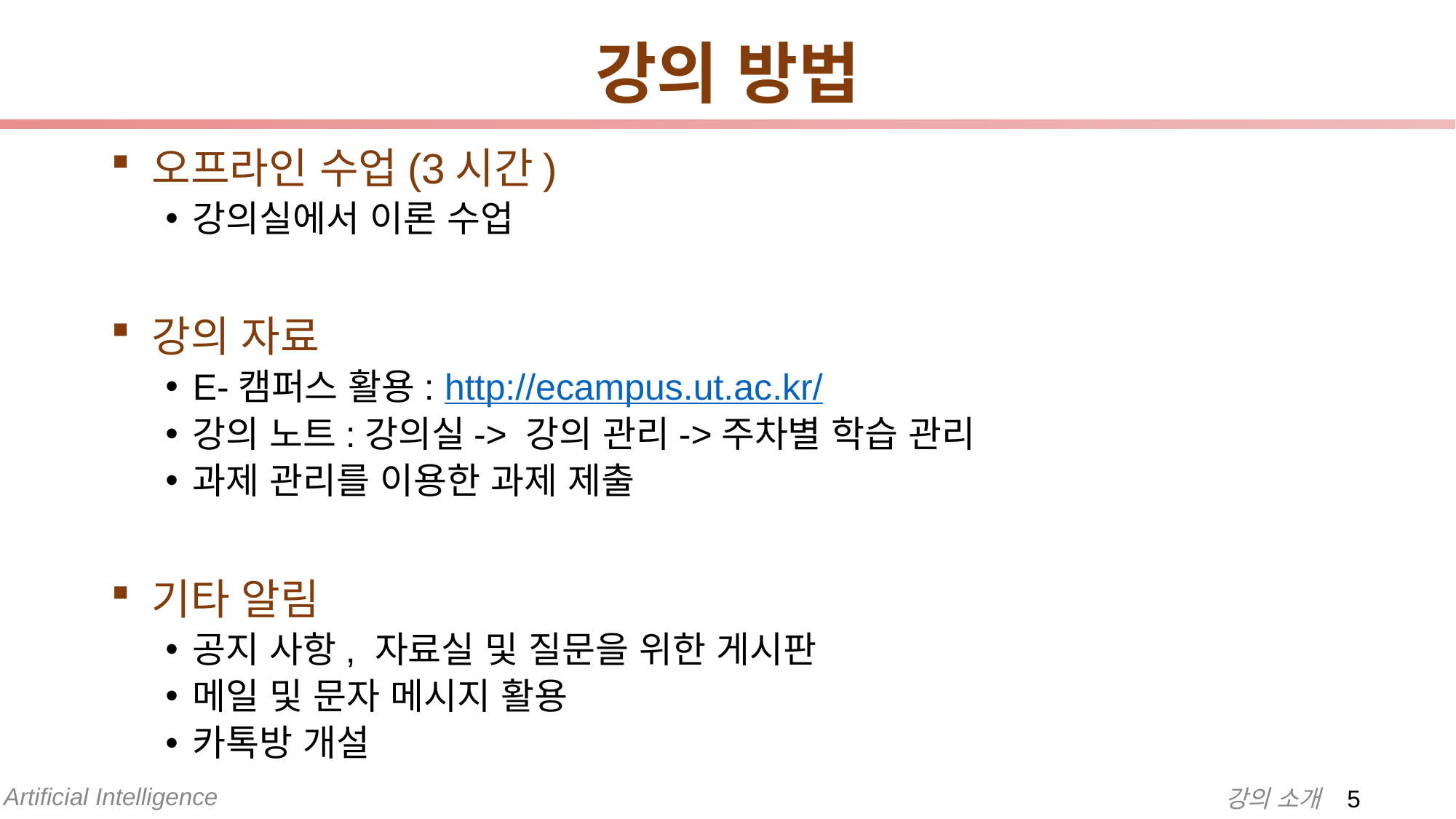

# 강의 방법
오프라인 수업(3시간)
강의실에서 이론 수업

강의 자료
E-캠퍼스 활용: http://ecampus.ut.ac.kr/
강의 노트:강의실-> 강의 관리->주차별 학습 관리
과제 관리를 이용한 과제 제출

기타 알림
공지 사항, 자료실 및 질문을 위한 게시판
메일 및 문자 메시지 활용
카톡방 개설